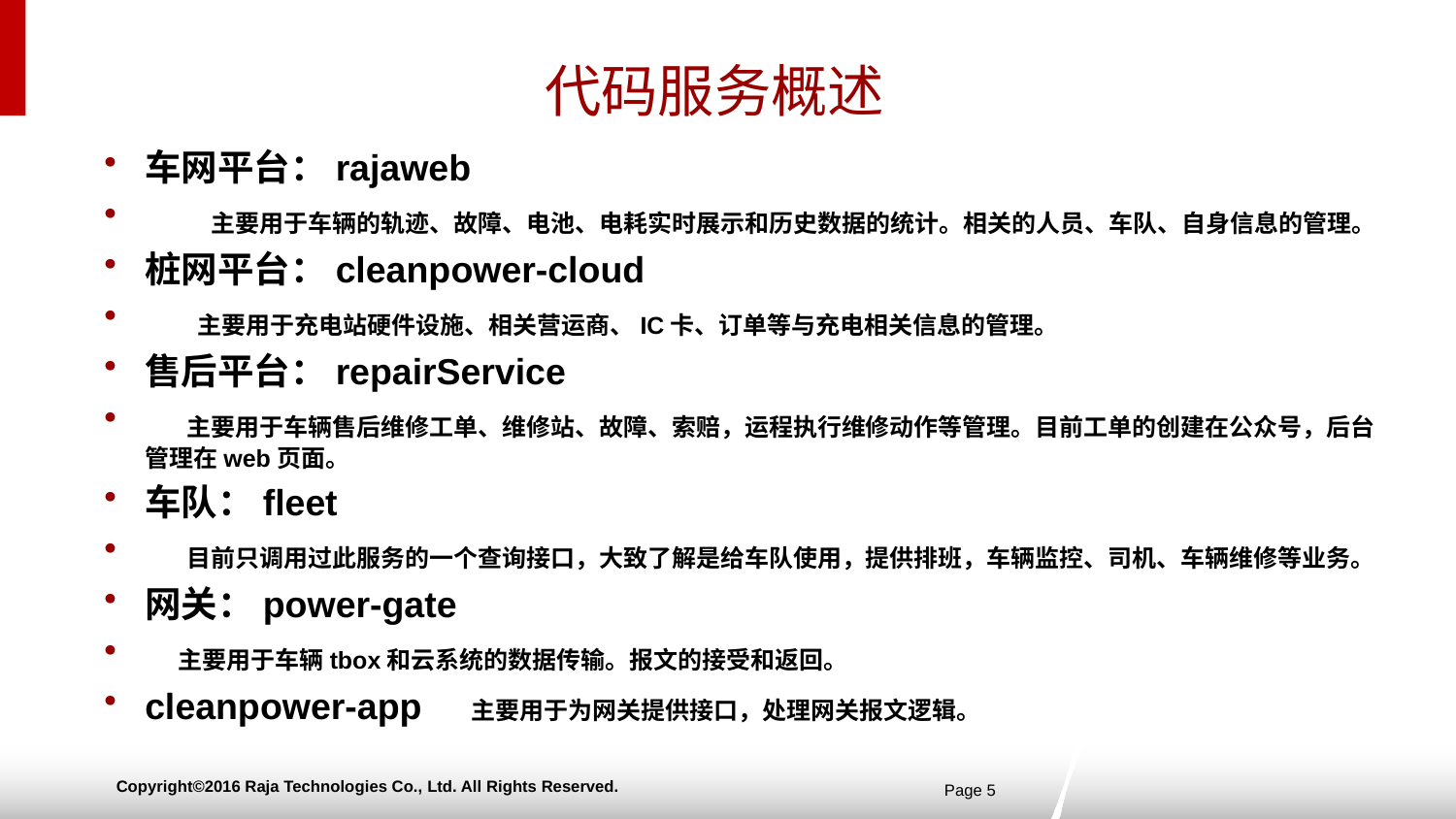

# 代码服务概述
车网平台：rajaweb
       主要用于车辆的轨迹、故障、电池、电耗实时展示和历史数据的统计。相关的人员、车队、自身信息的管理。
桩网平台：cleanpower-cloud
      主要用于充电站硬件设施、相关营运商、IC卡、订单等与充电相关信息的管理。
售后平台：repairService
    主要用于车辆售后维修工单、维修站、故障、索赔，运程执行维修动作等管理。目前工单的创建在公众号，后台管理在web页面。
车队：fleet
    目前只调用过此服务的一个查询接口，大致了解是给车队使用，提供排班，车辆监控、司机、车辆维修等业务。
网关：power-gate
   主要用于车辆tbox和云系统的数据传输。报文的接受和返回。
cleanpower-app    主要用于为网关提供接口，处理网关报文逻辑。